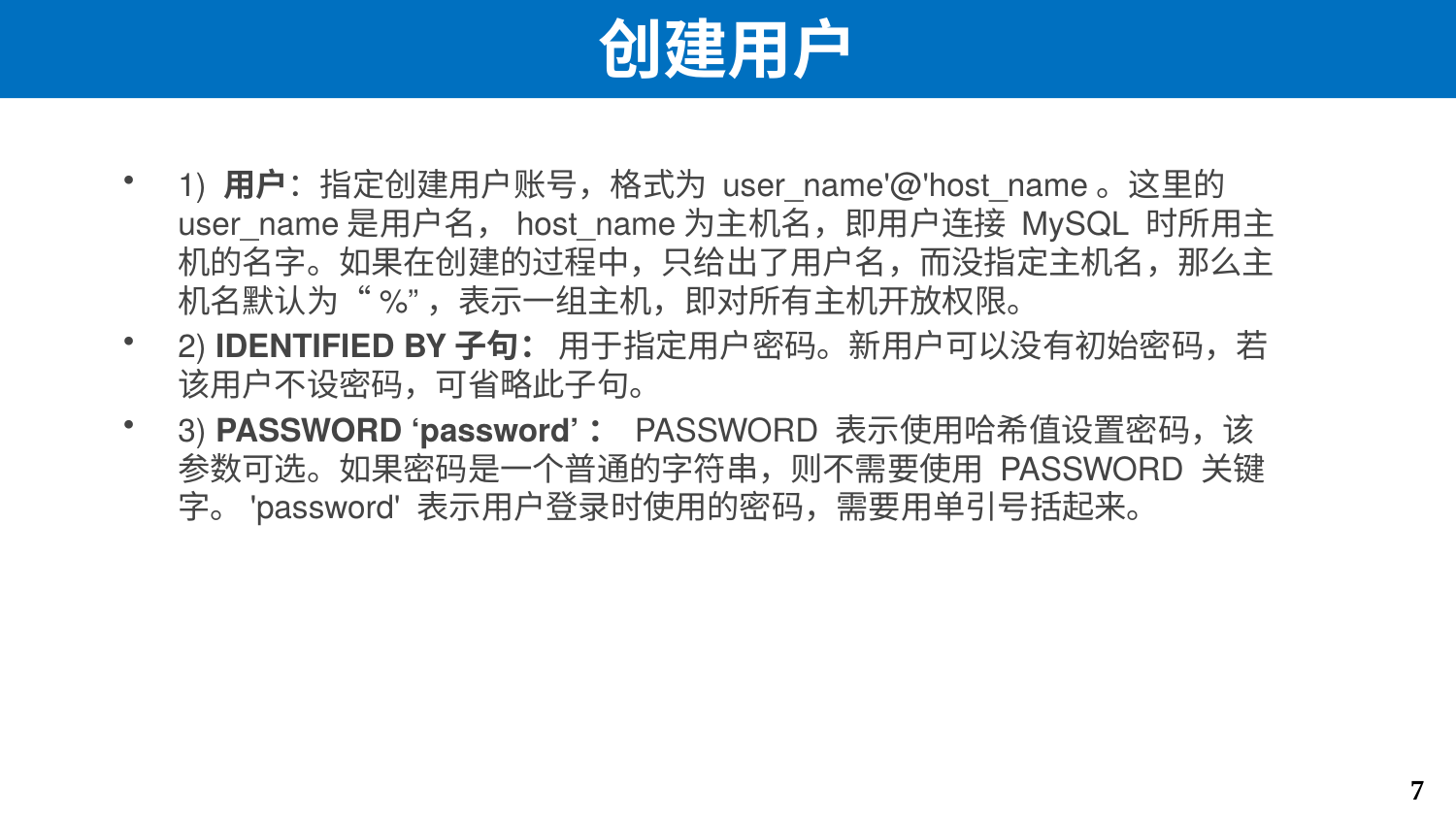

# 创建用户
1) 用户：指定创建用户账号，格式为 user_name'@'host_name。这里的user_name是用户名，host_name为主机名，即用户连接 MySQL 时所用主机的名字。如果在创建的过程中，只给出了用户名，而没指定主机名，那么主机名默认为“%”，表示一组主机，即对所有主机开放权限。
2) IDENTIFIED BY子句： 用于指定用户密码。新用户可以没有初始密码，若该用户不设密码，可省略此子句。
3) PASSWORD ‘password’： PASSWORD 表示使用哈希值设置密码，该参数可选。如果密码是一个普通的字符串，则不需要使用 PASSWORD 关键字。'password' 表示用户登录时使用的密码，需要用单引号括起来。